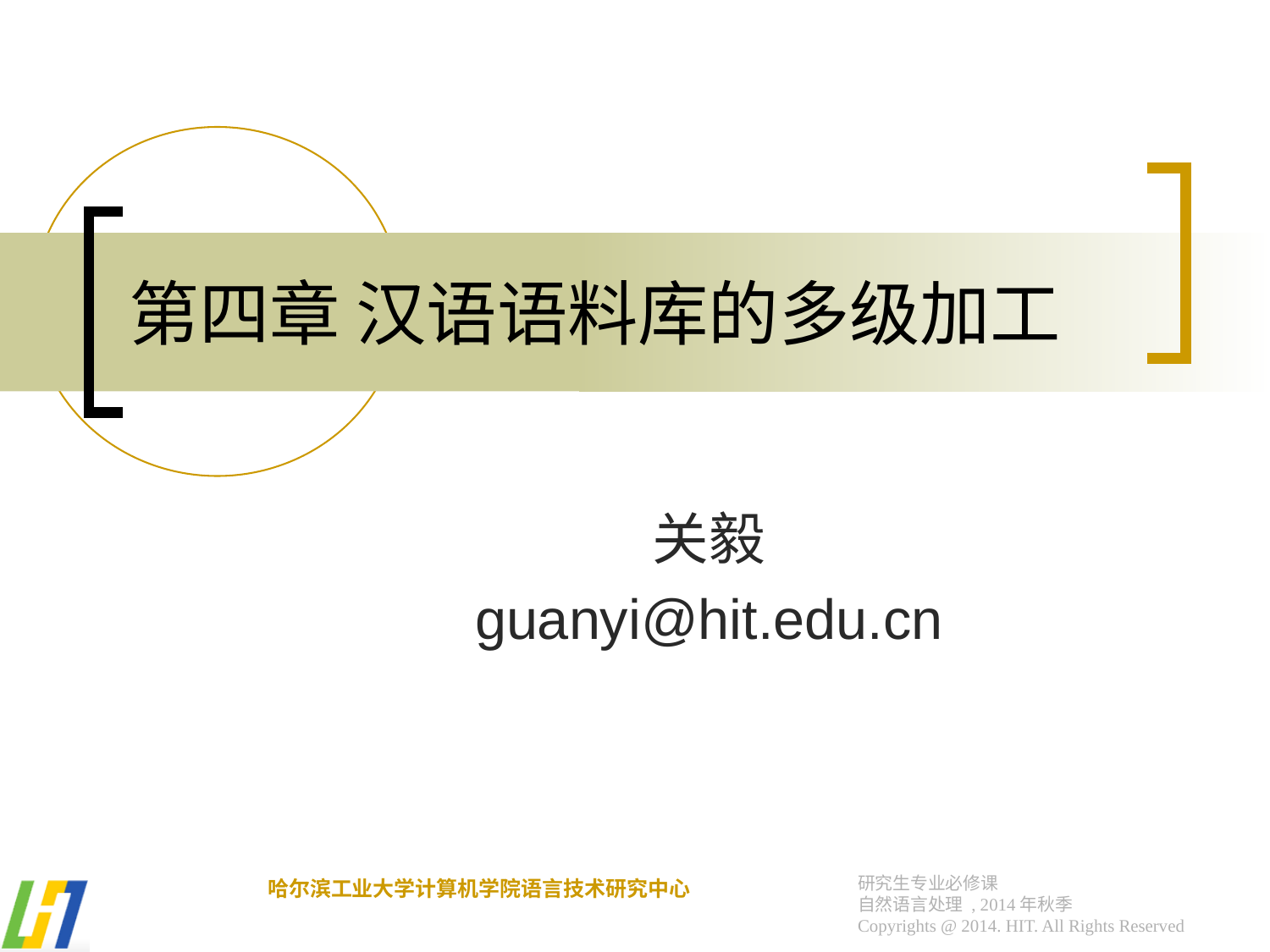

# 第四章 汉语语料库的多级加工
关毅
guanyi@hit.edu.cn
研究生专业必修课
自然语言处理 , 2014年秋季
Copyrights @ 2014. HIT. All Rights Reserved
哈尔滨工业大学计算机学院语言技术研究中心